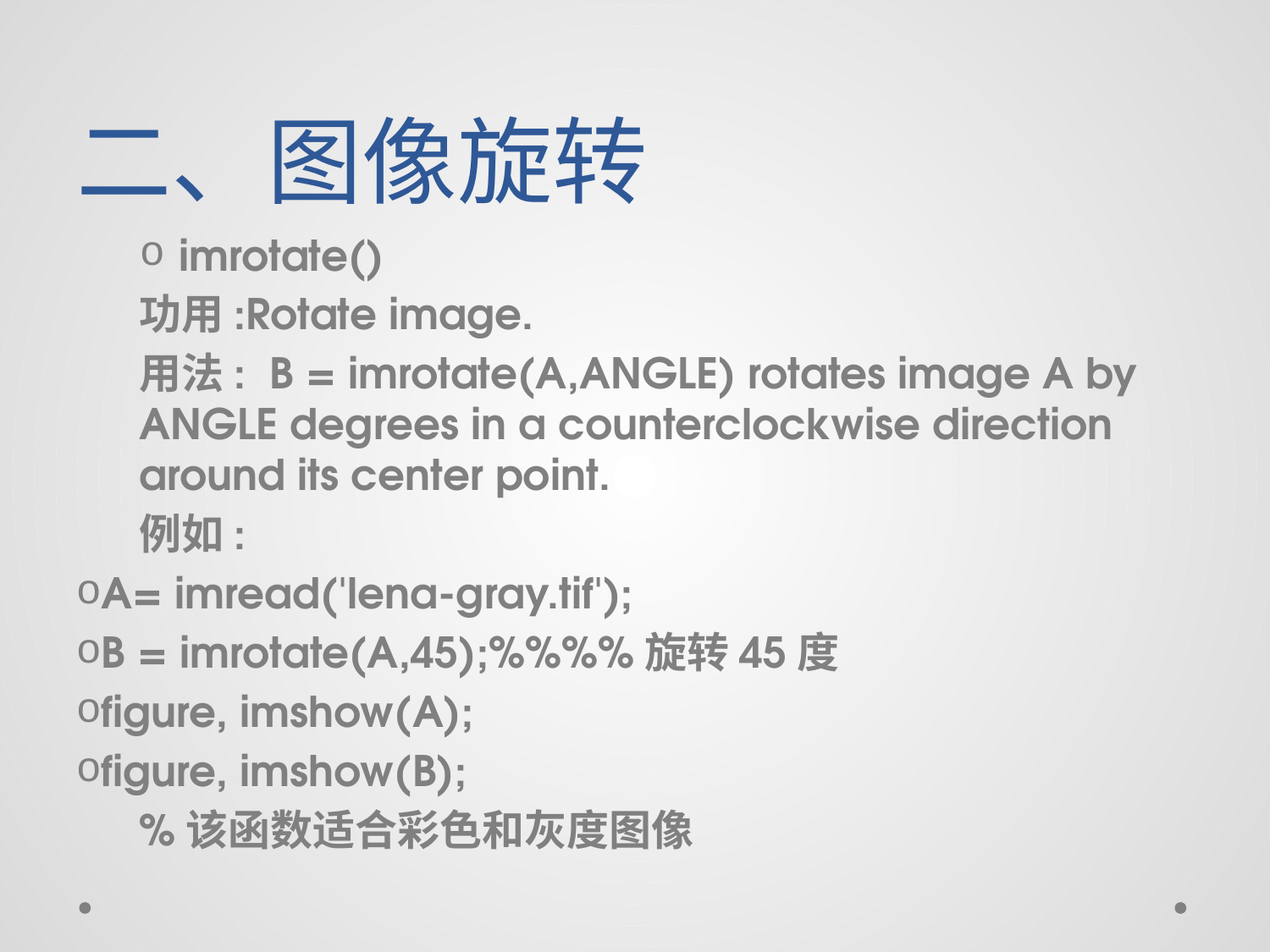

# 二、图像旋转
imrotate()
功用:Rotate image.
用法:  B = imrotate(A,ANGLE) rotates image A by ANGLE degrees in a counterclockwise direction around its center point.
例如:
A= imread('lena-gray.tif');
B = imrotate(A,45);%%%%旋转45度
figure, imshow(A);
figure, imshow(B);
%该函数适合彩色和灰度图像